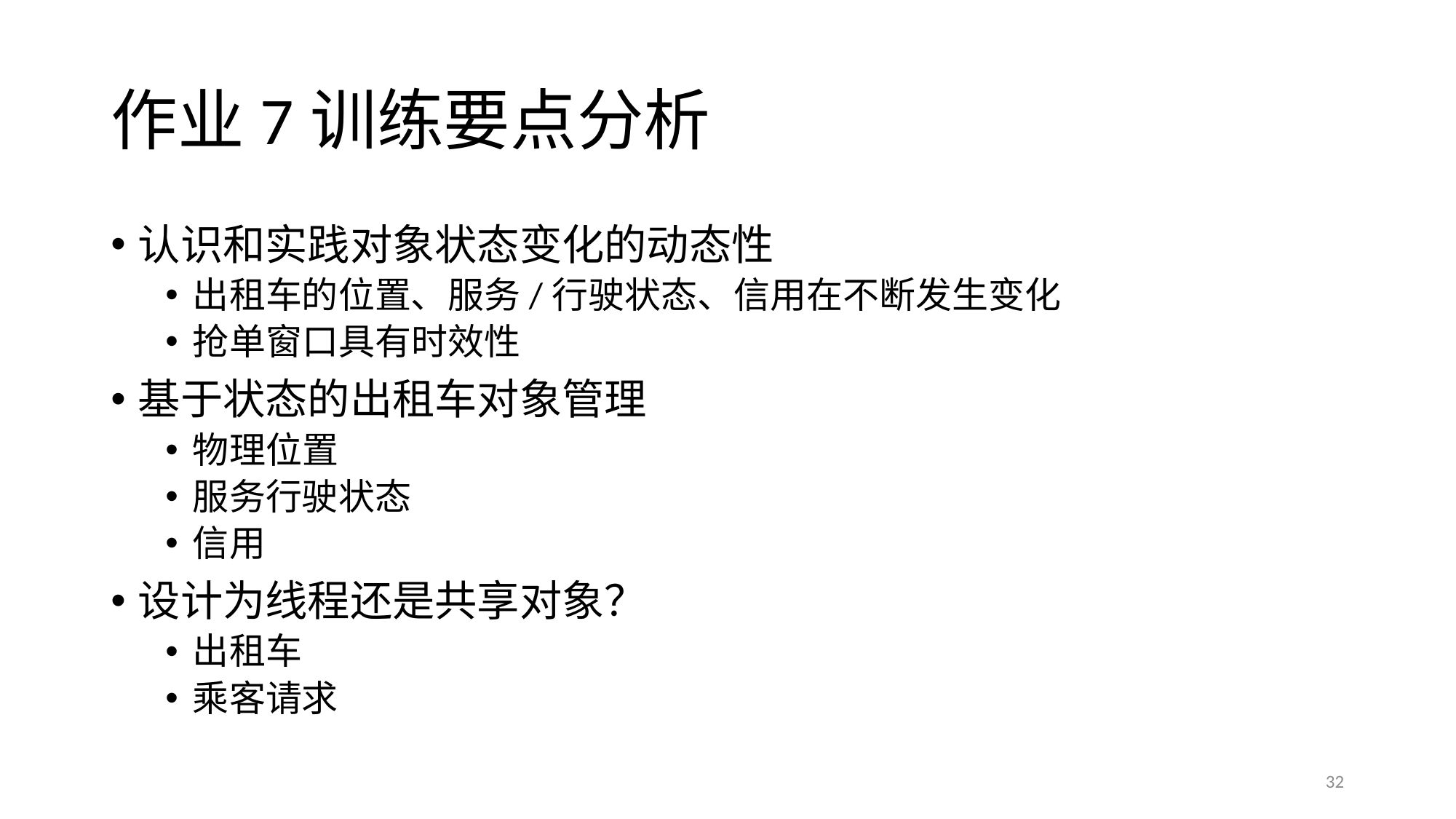

# 作业7训练要点分析
认识和实践对象状态变化的动态性
出租车的位置、服务/行驶状态、信用在不断发生变化
抢单窗口具有时效性
基于状态的出租车对象管理
物理位置
服务行驶状态
信用
设计为线程还是共享对象？
出租车
乘客请求
32